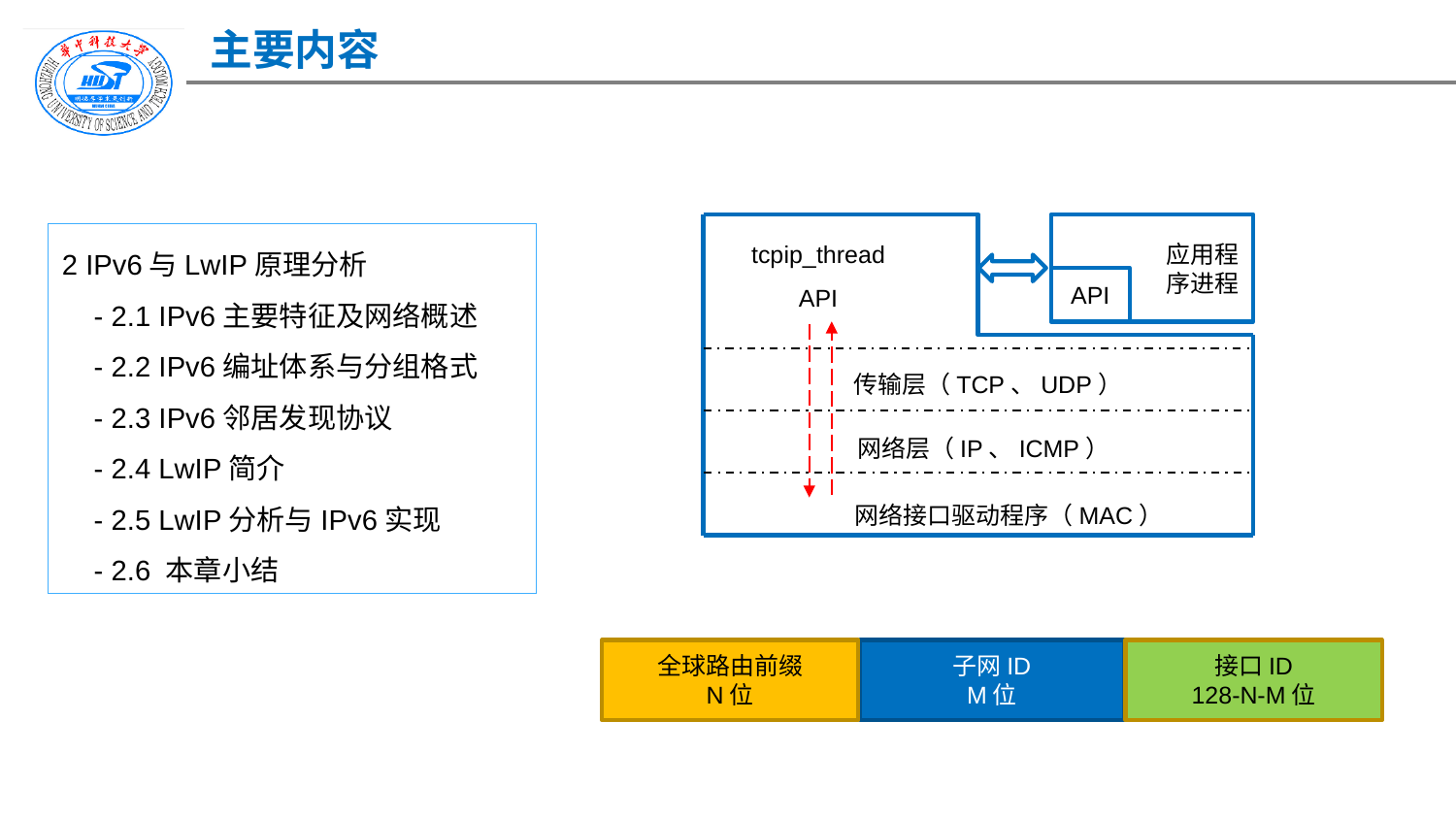

主要内容
           应用程
          序进程
tcpip_thread
API

API
传输层（TCP、UDP）
网络层（IP、ICMP）
网络接口驱动程序（MAC）
2 IPv6与LwIP原理分析
    - 2.1 IPv6主要特征及网络概述
    - 2.2 IPv6编址体系与分组格式
    - 2.3 IPv6邻居发现协议
    - 2.4 LwIP简介
    - 2.5 LwIP分析与IPv6实现
    - 2.6 本章小结
全球路由前缀
N位
子网ID
M位
接口ID
128-N-M位